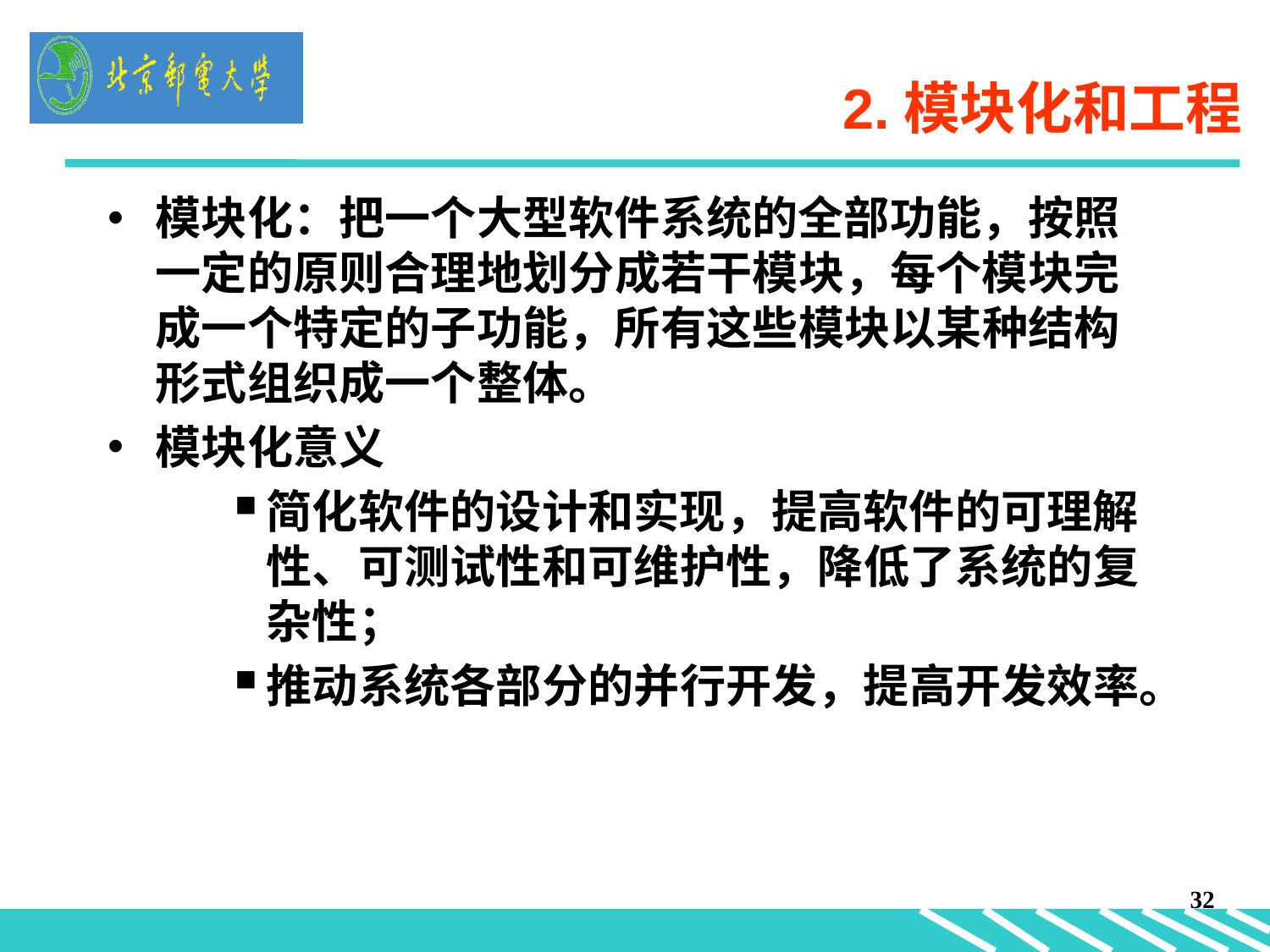

# 2.模块化和工程
模块化：把一个大型软件系统的全部功能，按照一定的原则合理地划分成若干模块，每个模块完成一个特定的子功能，所有这些模块以某种结构形式组织成一个整体。
模块化意义
简化软件的设计和实现，提高软件的可理解性、可测试性和可维护性，降低了系统的复杂性；
推动系统各部分的并行开发，提高开发效率。

32